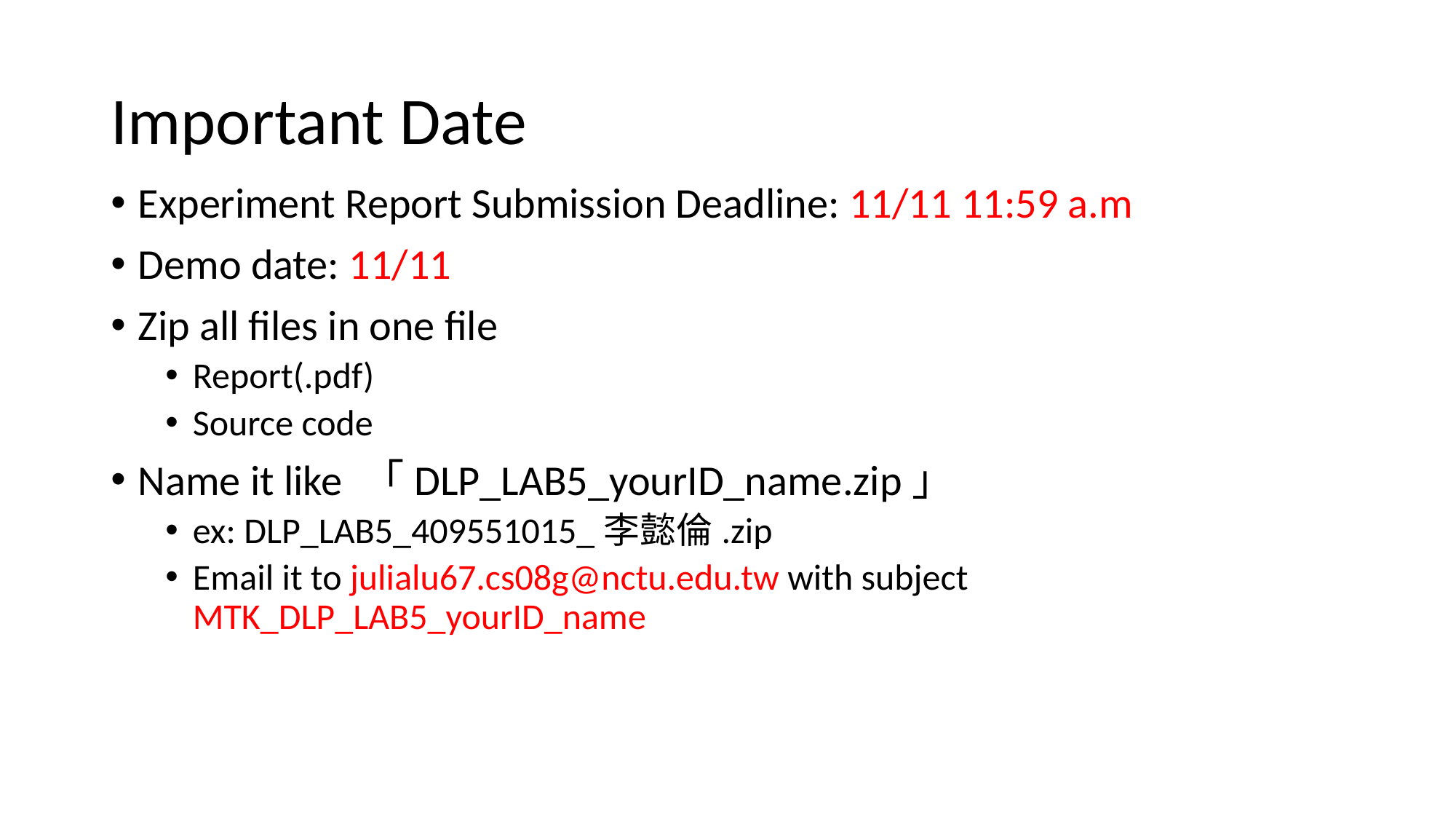

# Important Date
Experiment Report Submission Deadline: 11/11 11:59 a.m
Demo date: 11/11
Zip all files in one file
Report(.pdf)
Source code
Name it like 「DLP_LAB5_yourID_name.zip」
ex: DLP_LAB5_409551015_李懿倫.zip
Email it to julialu67.cs08g@nctu.edu.tw with subject MTK_DLP_LAB5_yourID_name